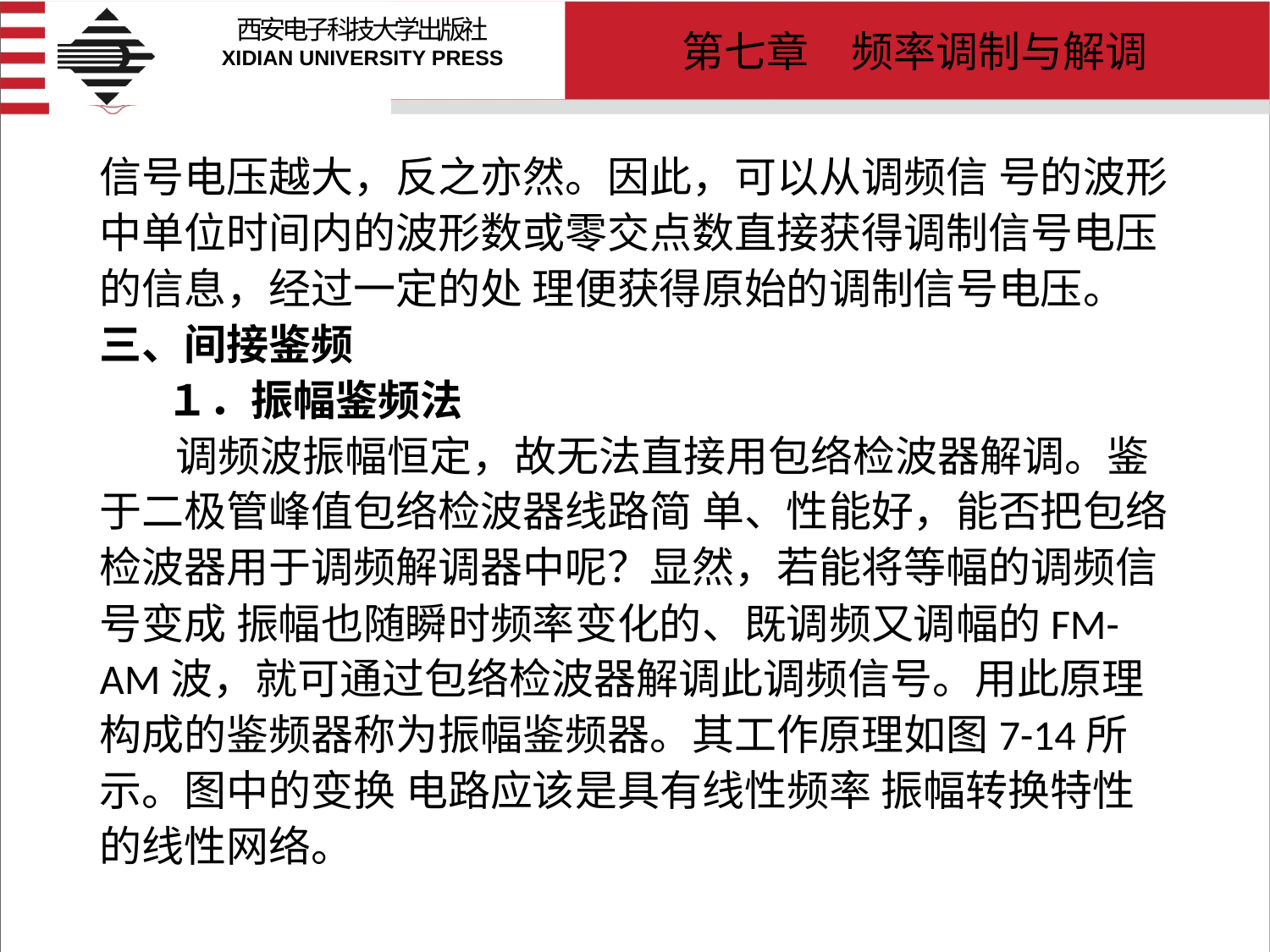

# 信号电压越大，反之亦然。因此，可以从调频信 号的波形中单位时间内的波形数或零交点数直接获得调制信号电压的信息，经过一定的处 理便获得原始的调制信号电压。 三、间接鉴频 １．振幅鉴频法 调频波振幅恒定，故无法直接用包络检波器解调。鉴于二极管峰值包络检波器线路简 单、性能好，能否把包络检波器用于调频解调器中呢？显然，若能将等幅的调频信号变成 振幅也随瞬时频率变化的、既调频又调幅的FM-AM波，就可通过包络检波器解调此调频信号。用此原理构成的鉴频器称为振幅鉴频器。其工作原理如图7-14所示。图中的变换 电路应该是具有线性频率 振幅转换特性的线性网络。